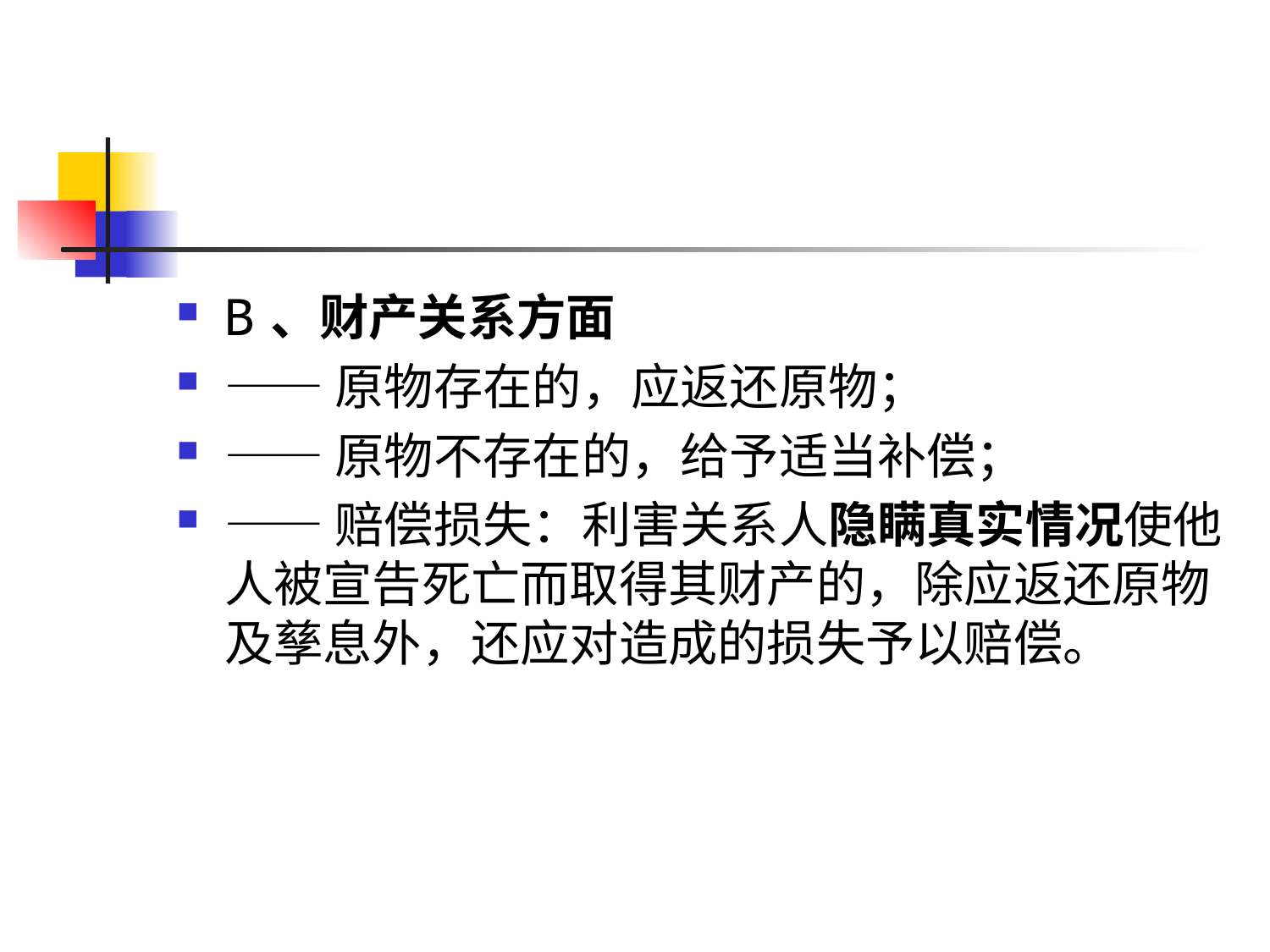

#
B、财产关系方面
——原物存在的，应返还原物；
——原物不存在的，给予适当补偿；
——赔偿损失：利害关系人隐瞒真实情况使他人被宣告死亡而取得其财产的，除应返还原物及孳息外，还应对造成的损失予以赔偿。